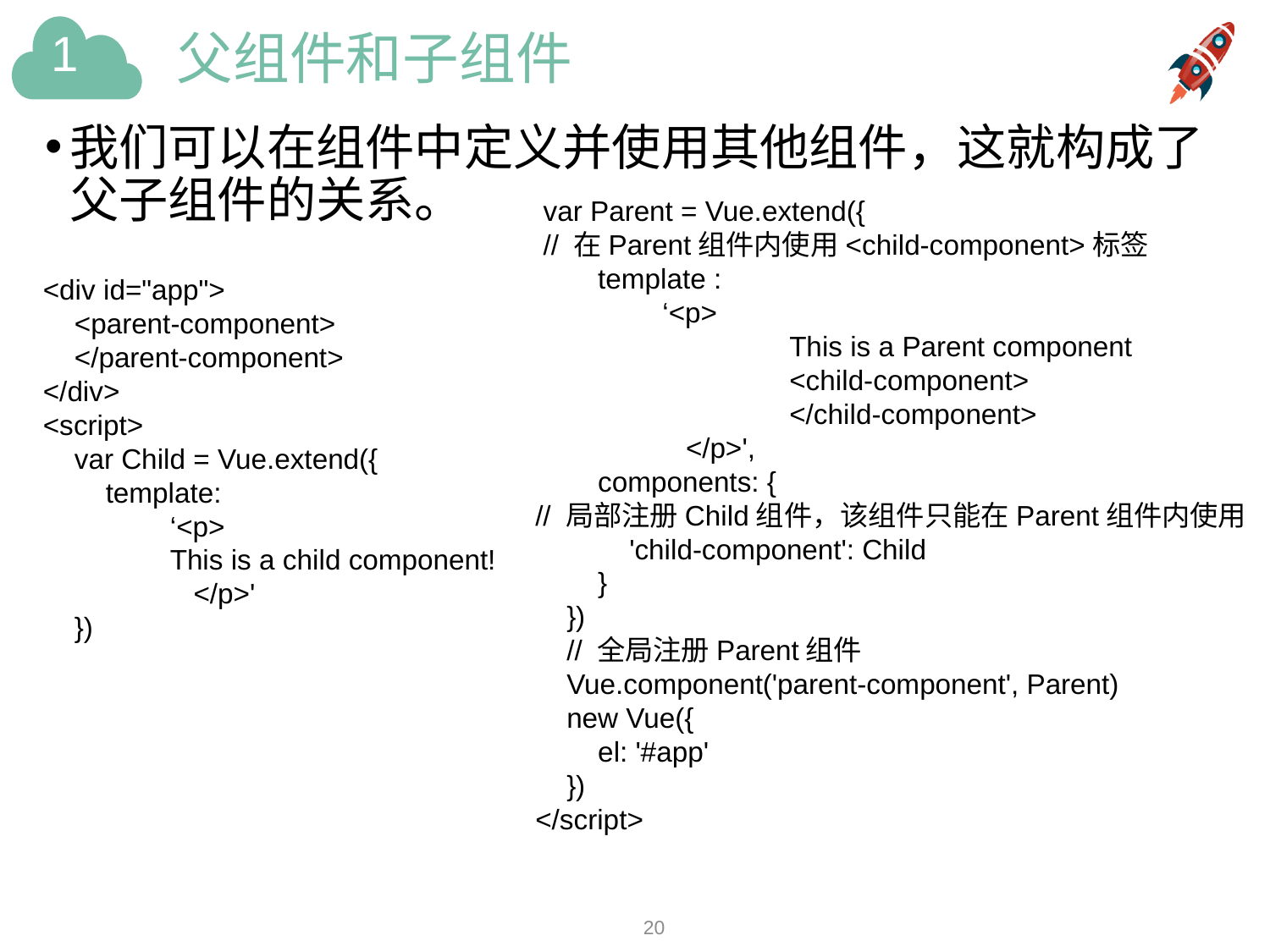

# 父组件和子组件
我们可以在组件中定义并使用其他组件，这就构成了父子组件的关系。
 var Parent = Vue.extend({
 // 在Parent组件内使用<child-component>标签
        template :
	‘<p>
		This is a Parent component
		<child-component>
		</child-component>
	   </p>',
        components: {
// 局部注册Child组件，该组件只能在Parent组件内使用
            'child-component': Child
        }
    })
    // 全局注册Parent组件
    Vue.component('parent-component', Parent)
    new Vue({
        el: '#app'
    })
</script>
<div id="app">
    <parent-component>
    </parent-component>
</div>
<script>
    var Child = Vue.extend({
        template:
	‘<p>
	This is a child component!
	   </p>'
    })
20